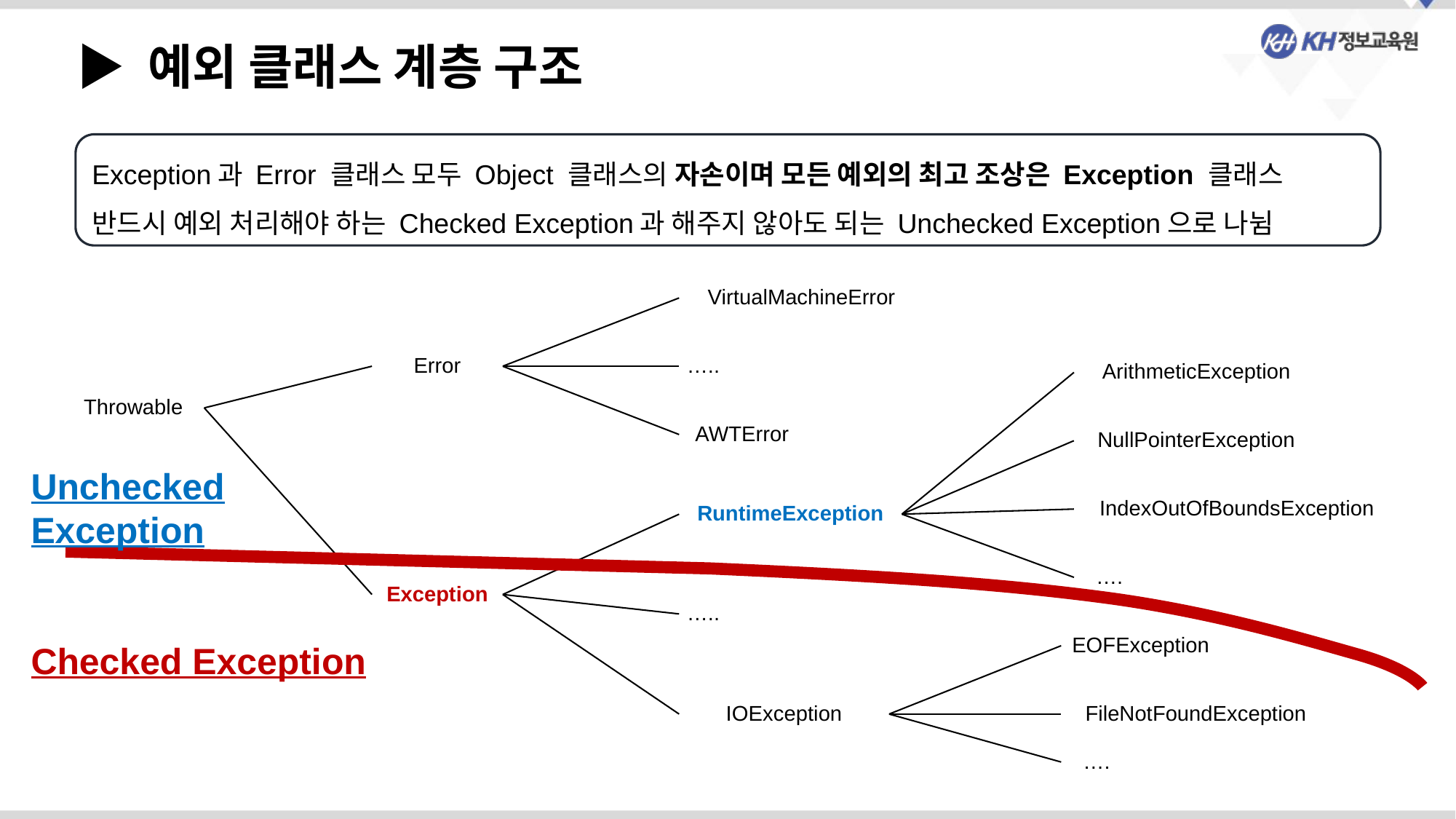

▶ 예외 클래스 계층 구조
Exception과 Error 클래스 모두 Object 클래스의 자손이며 모든 예외의 최고 조상은 Exception 클래스
반드시 예외 처리해야 하는 Checked Exception과 해주지 않아도 되는 Unchecked Exception으로 나뉨

VirtualMachineError

Error
…..

ArithmeticException

Throwable

AWTError

NullPointerException

IndexOutOfBoundsException

RuntimeException

….

Exception

…..

EOFException

IOException
FileNotFoundException

….
Unchecked Exception

Checked Exception